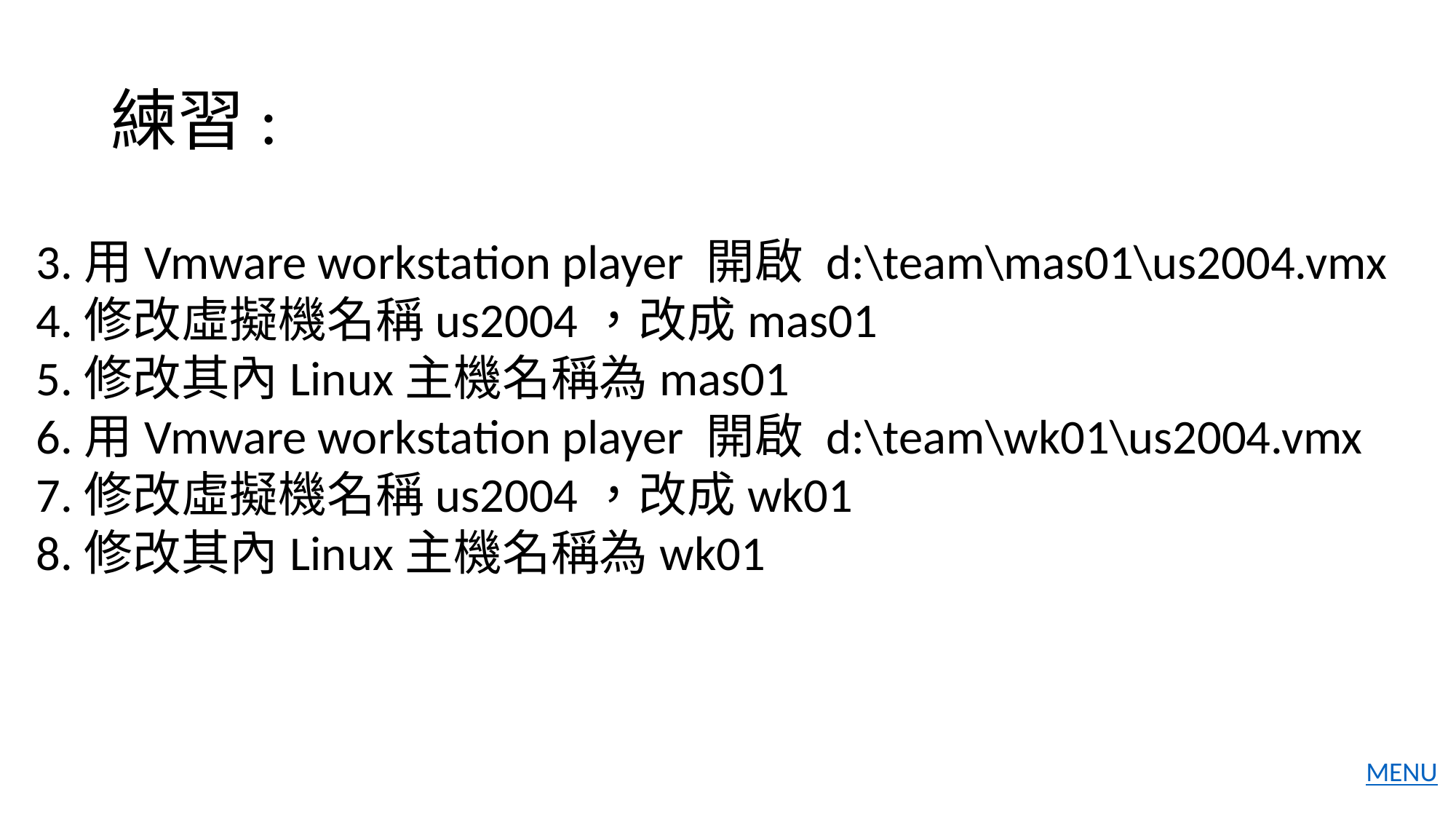

# 練習:
3.用Vmware workstation player 開啟 d:\team\mas01\us2004.vmx
4.修改虛擬機名稱us2004，改成mas01
5.修改其內Linux主機名稱為mas01
6.用Vmware workstation player 開啟 d:\team\wk01\us2004.vmx
7.修改虛擬機名稱us2004，改成wk01
8.修改其內Linux主機名稱為wk01